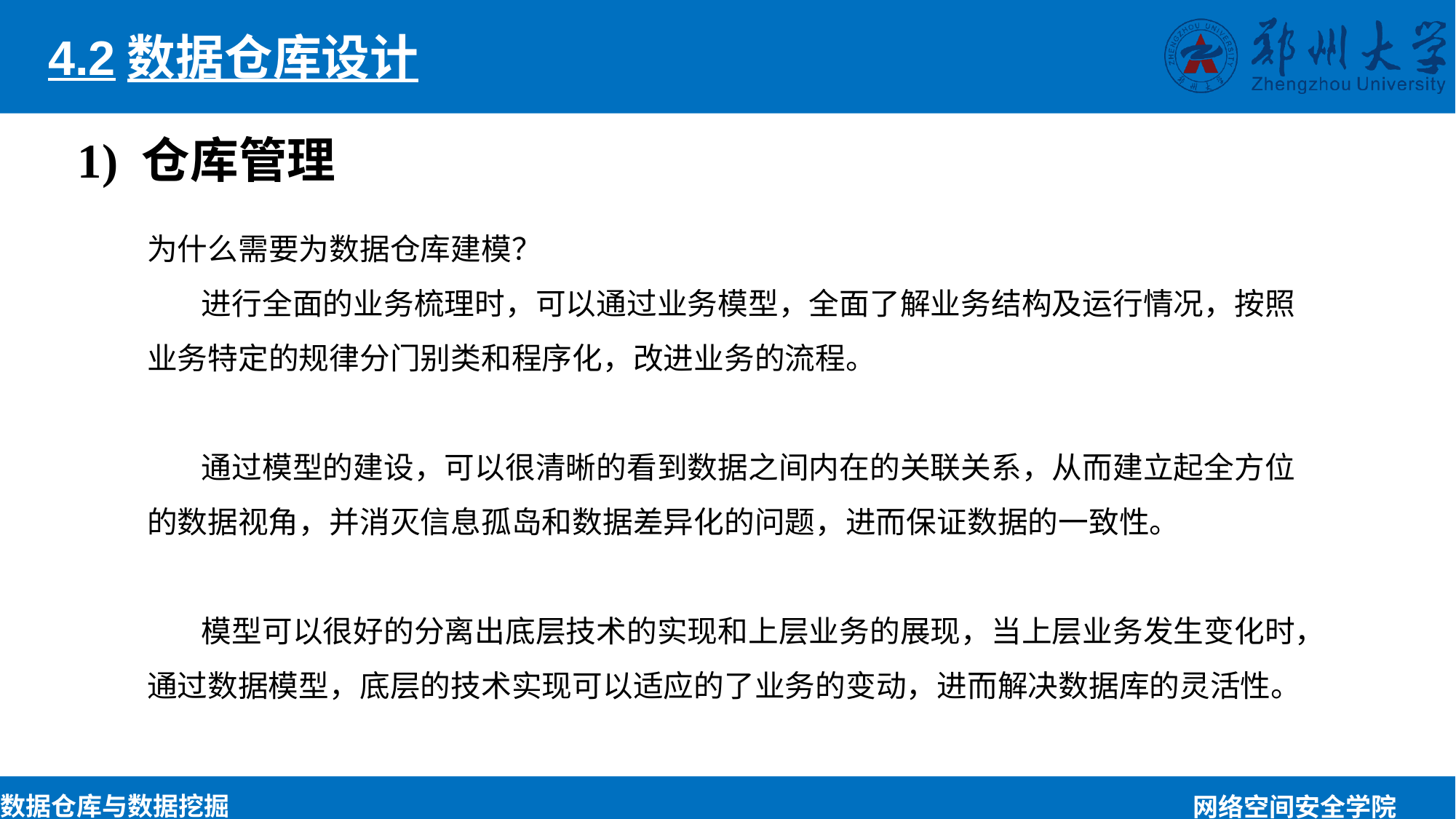

4.2数据仓库设计
1) 仓库管理
为什么需要为数据仓库建模？
       进行全面的业务梳理时，可以通过业务模型，全面了解业务结构及运行情况，按照业务特定的规律分门别类和程序化，改进业务的流程。

       通过模型的建设，可以很清晰的看到数据之间内在的关联关系，从而建立起全方位的数据视角，并消灭信息孤岛和数据差异化的问题，进而保证数据的一致性。

       模型可以很好的分离出底层技术的实现和上层业务的展现，当上层业务发生变化时，通过数据模型，底层的技术实现可以适应的了业务的变动，进而解决数据库的灵活性。